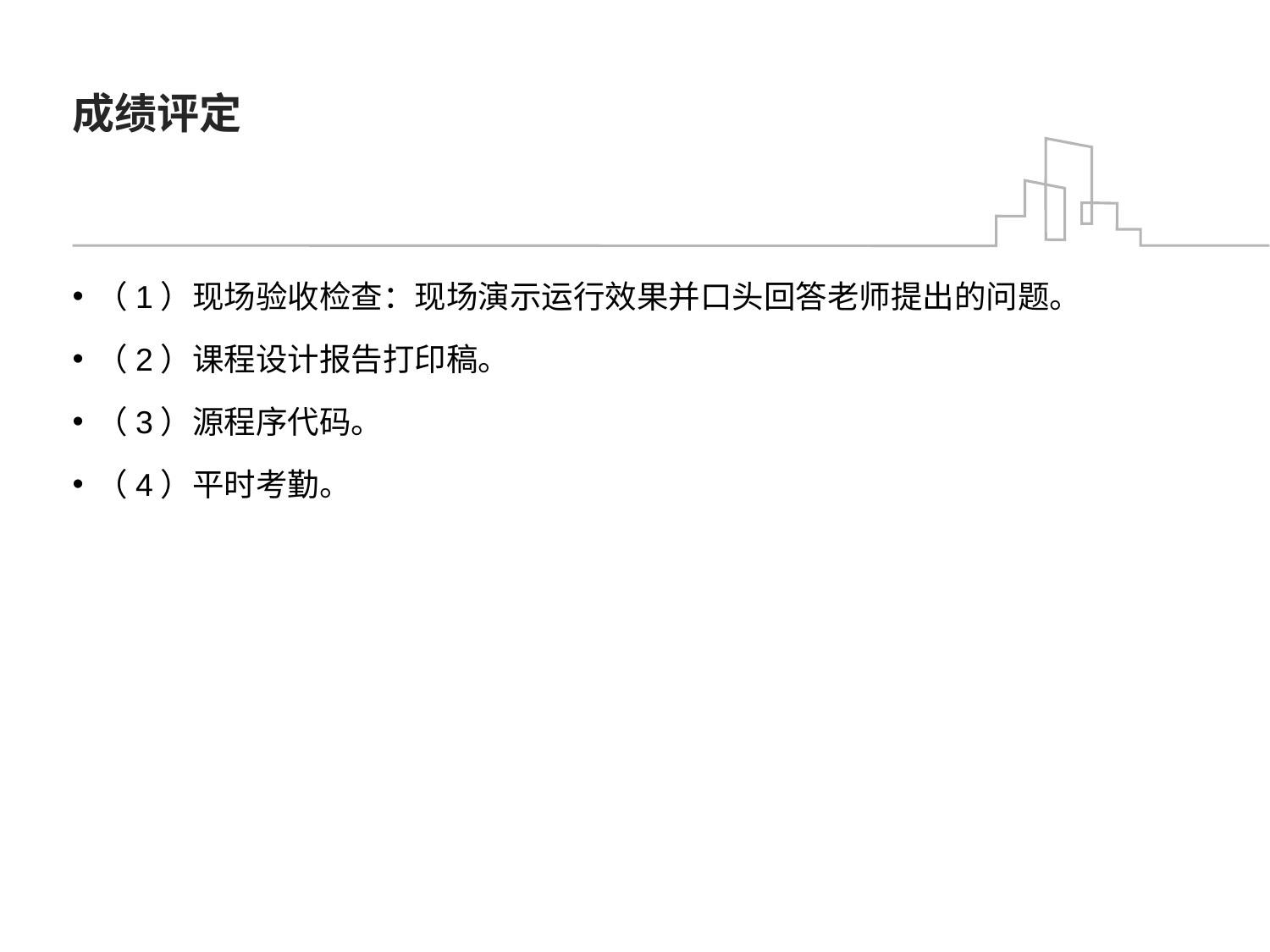

# 成绩评定
（1）现场验收检查：现场演示运行效果并口头回答老师提出的问题。
（2）课程设计报告打印稿。
（3）源程序代码。
（4）平时考勤。